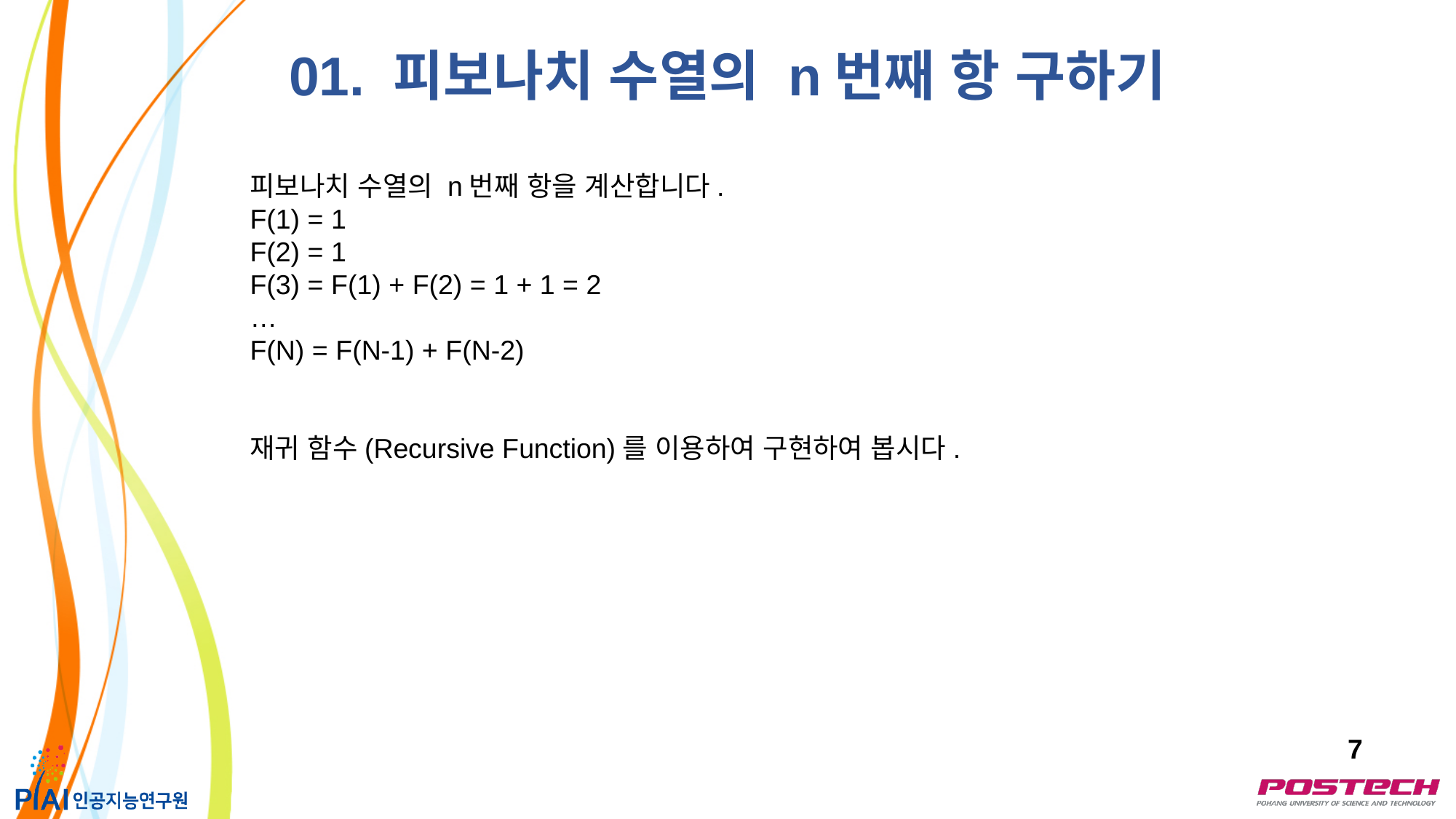

01. 피보나치 수열의 n번째 항 구하기
피보나치 수열의 n번째 항을 계산합니다.
F(1) = 1
F(2) = 1
F(3) = F(1) + F(2) = 1 + 1 = 2
…
F(N) = F(N-1) + F(N-2)

재귀 함수(Recursive Function)를 이용하여 구현하여 봅시다.